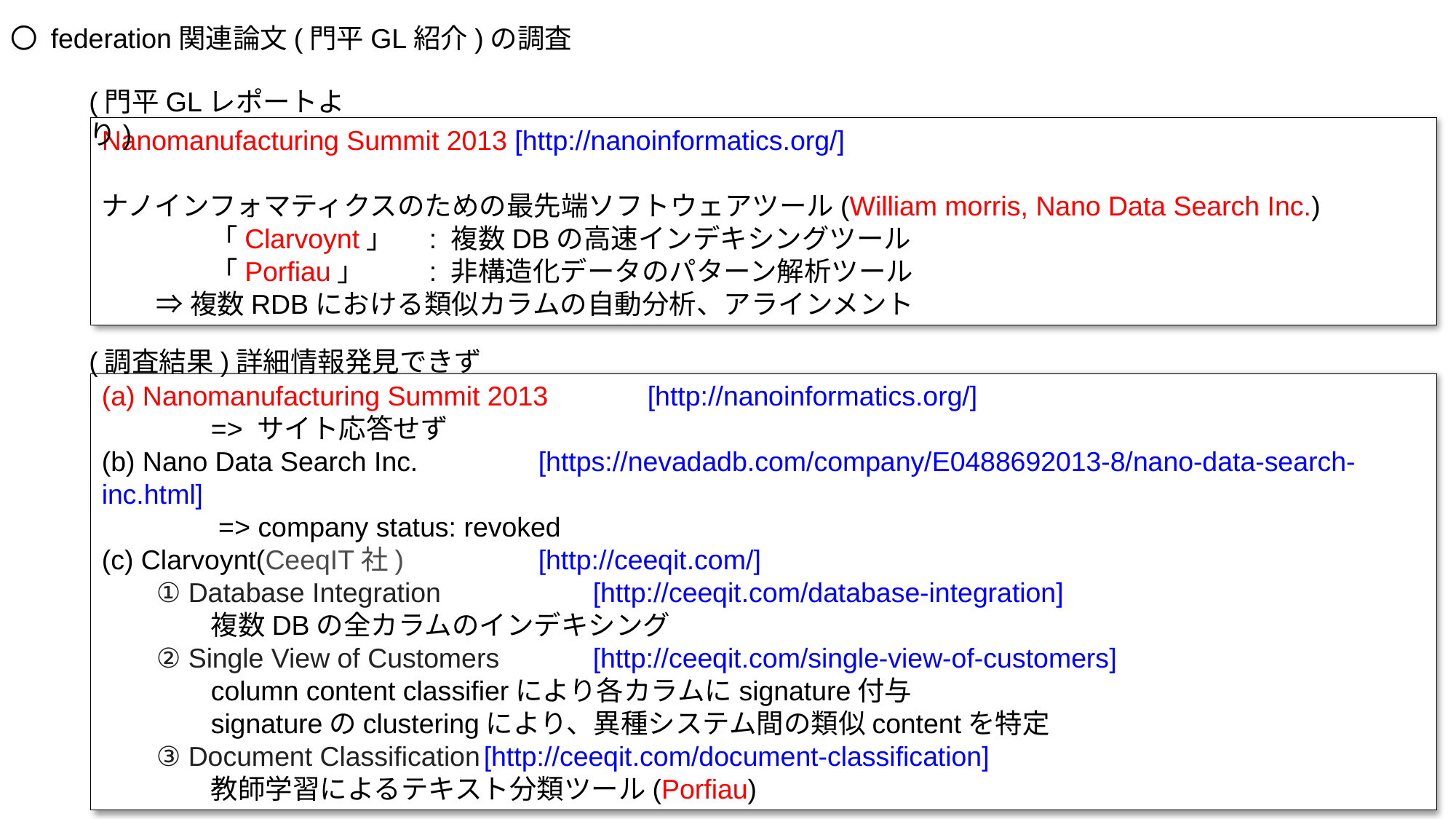

〇 federation関連論文(門平GL紹介)の調査
(門平GLレポートより)
Nanomanufacturing Summit 2013 [http://nanoinformatics.org/]

ナノインフォマティクスのための最先端ソフトウェアツール(William morris, Nano Data Search Inc.)
	「Clarvoynt」	: 複数DBの高速インデキシングツール
	「Porfiau」	: 非構造化データのパターン解析ツール
⇒複数RDBにおける類似カラムの自動分析、アラインメント
(調査結果)詳細情報発見できず
(a) Nanomanufacturing Summit 2013	[http://nanoinformatics.org/]
	=> サイト応答せず
(b) Nano Data Search Inc. 		[https://nevadadb.com/company/E0488692013-8/nano-data-search-inc.html]
	 => company status: revoked
(c) Clarvoynt(CeeqIT社) 		[http://ceeqit.com/]
① Database Integration		[http://ceeqit.com/database-integration]
複数DBの全カラムのインデキシング
② Single View of Customers	[http://ceeqit.com/single-view-of-customers]
column content classifierにより各カラムにsignature付与
signatureのclusteringにより、異種システム間の類似contentを特定
③ Document Classification	[http://ceeqit.com/document-classification]
教師学習によるテキスト分類ツール(Porfiau)